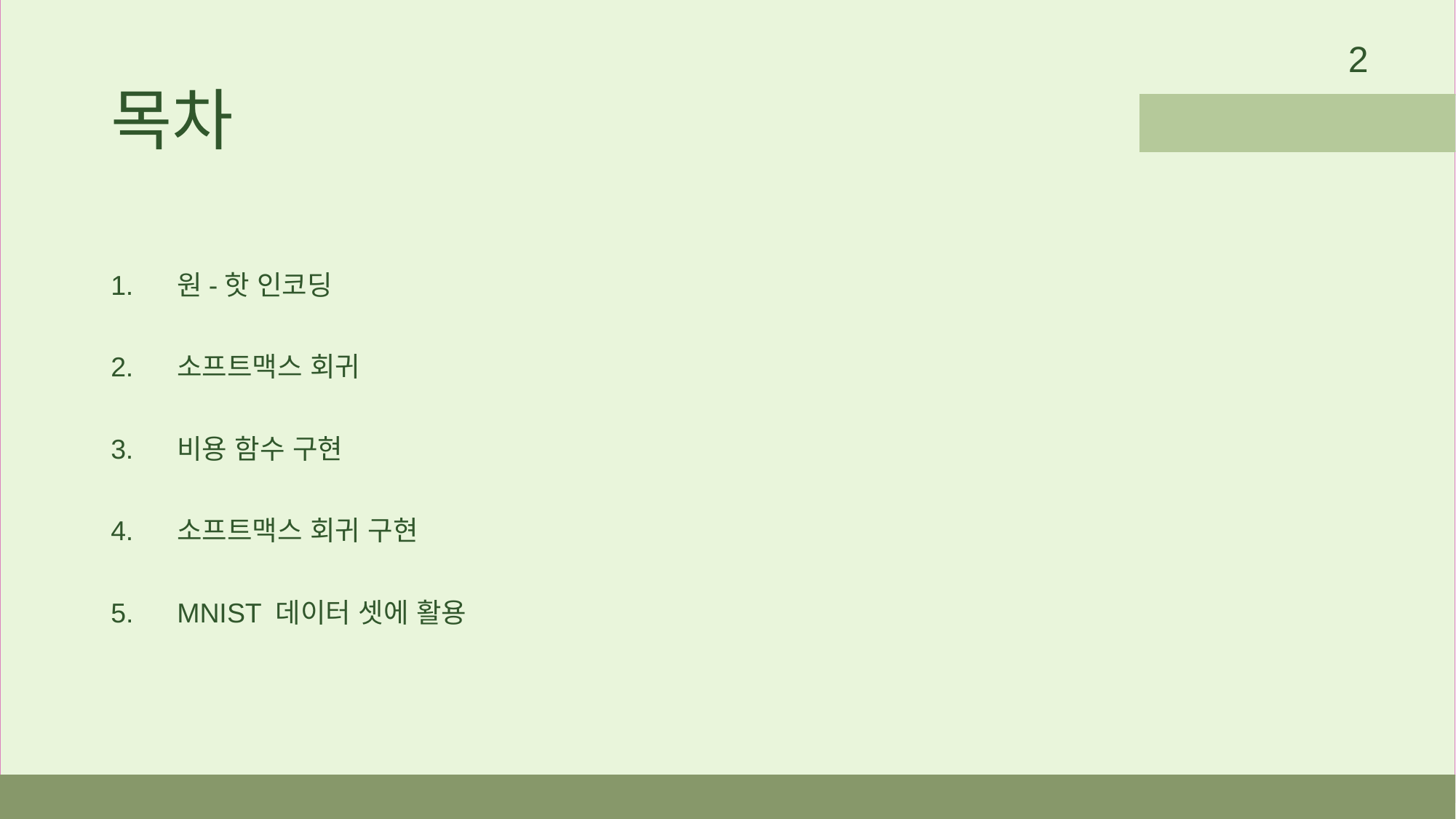

2
목차
원-핫 인코딩
소프트맥스 회귀
비용 함수 구현
소프트맥스 회귀 구현
MNIST 데이터 셋에 활용